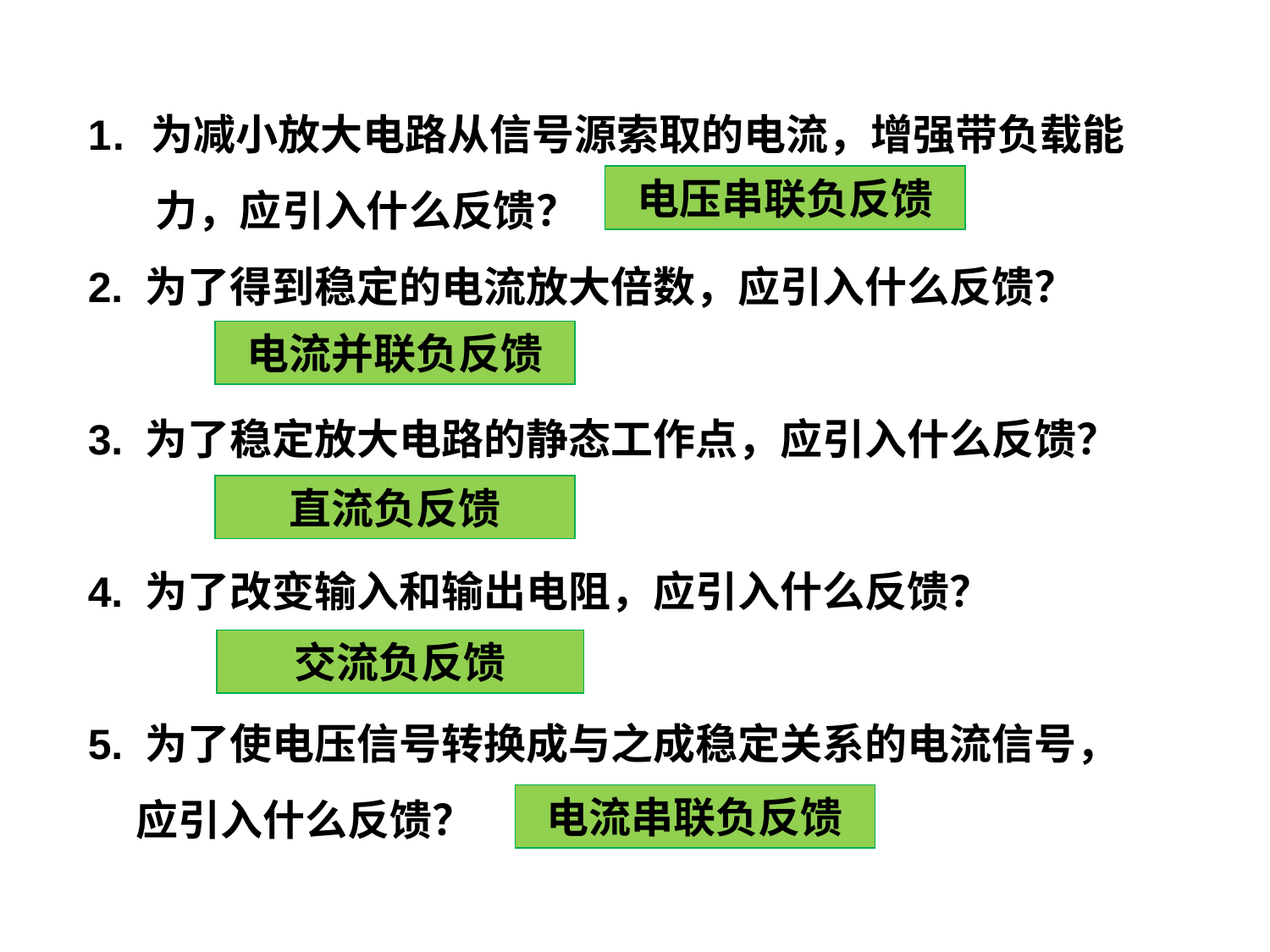

为减小放大电路从信号源索取的电流，增强带负载能
      力，应引入什么反馈？
2. 为了得到稳定的电流放大倍数，应引入什么反馈？

3. 为了稳定放大电路的静态工作点，应引入什么反馈？

4. 为了改变输入和输出电阻，应引入什么反馈？

5. 为了使电压信号转换成与之成稳定关系的电流信号，
    应引入什么反馈？
电压串联负反馈
电流并联负反馈
直流负反馈
交流负反馈
电流串联负反馈